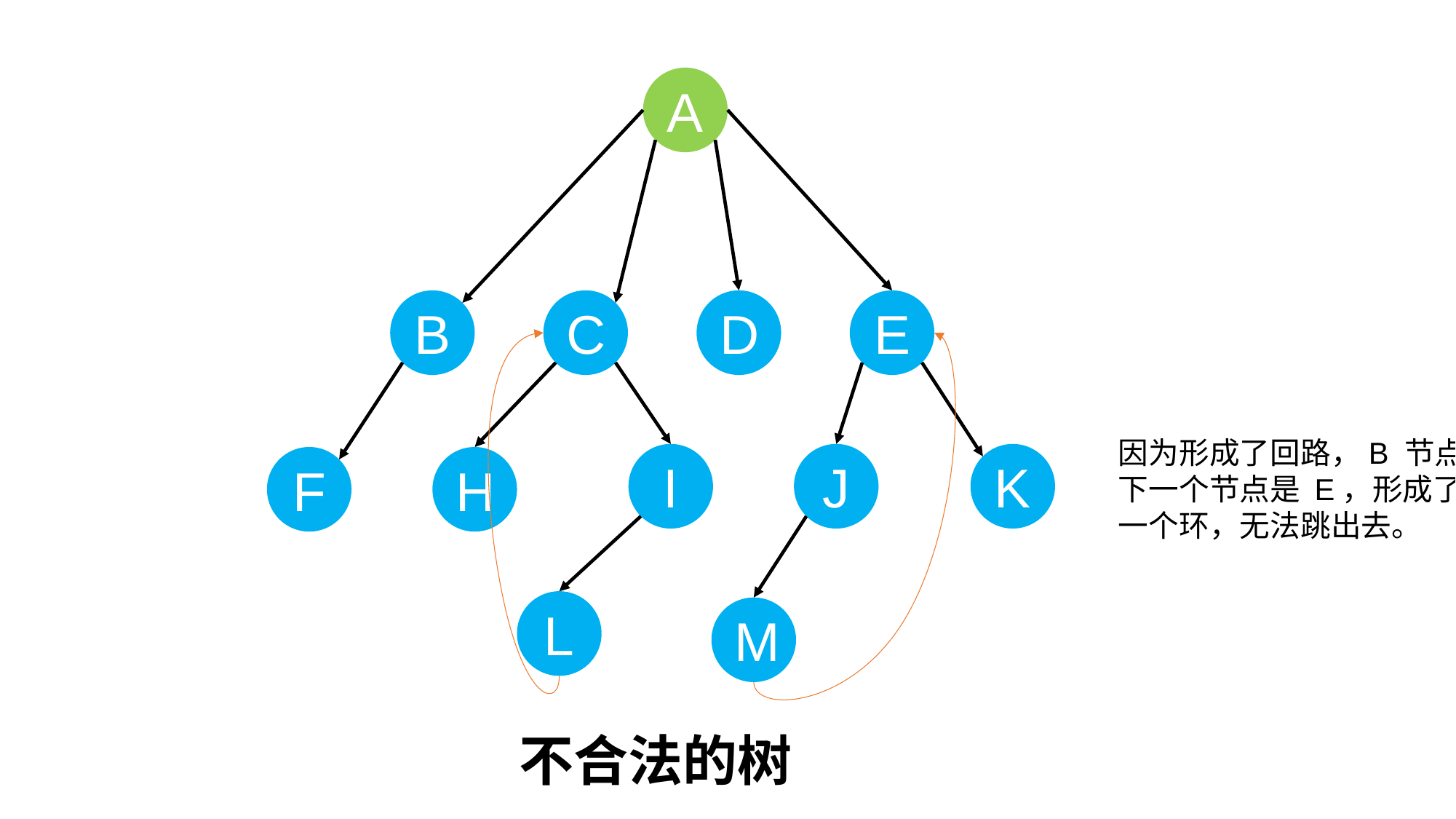

A
B
C
D
E
因为形成了回路，B 节点的
下一个节点是 E，形成了
一个环，无法跳出去。
I
J
K
F
H
L
M
不合法的树